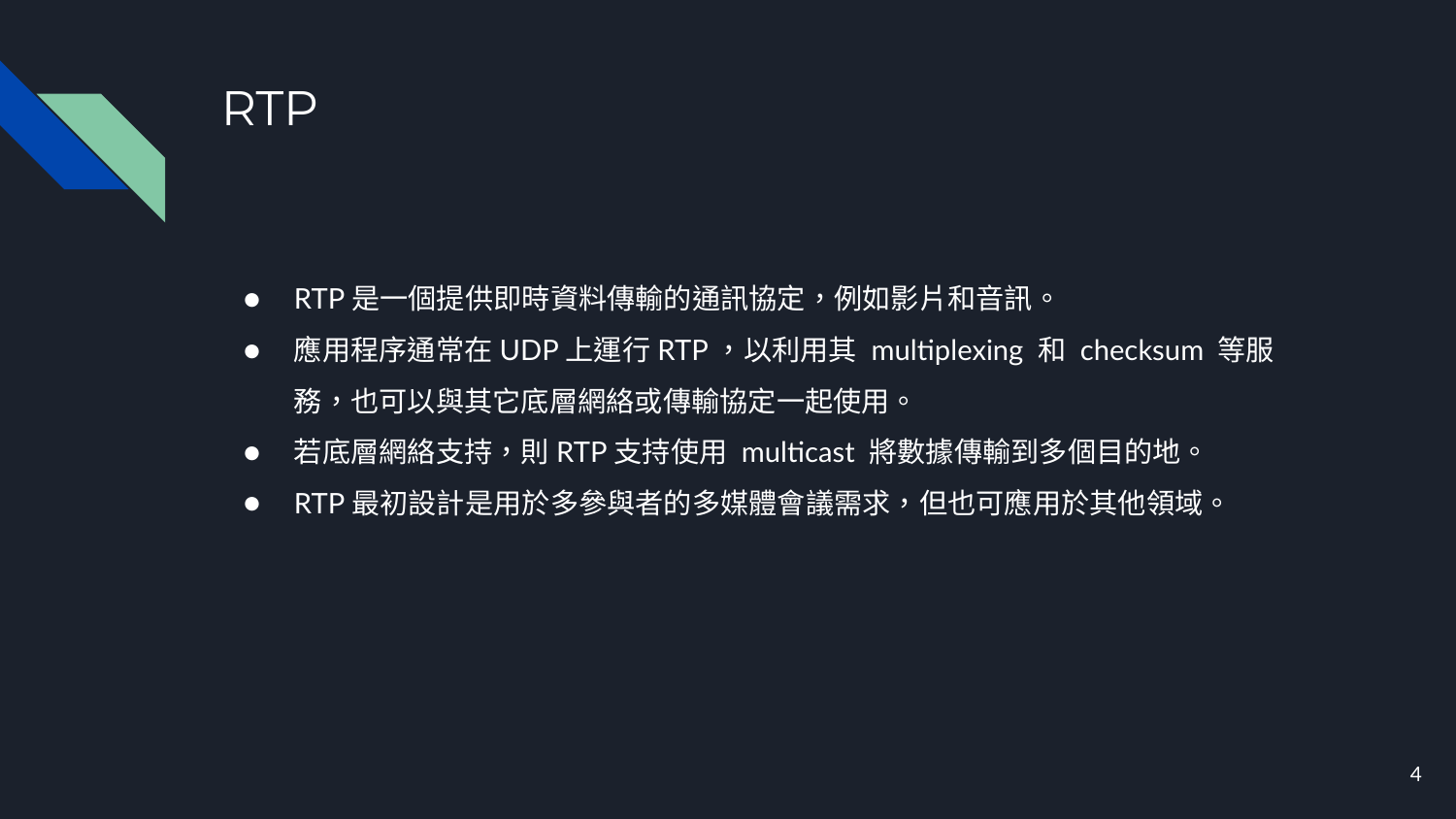

# RTP
RTP是一個提供即時資料傳輸的通訊協定，例如影片和音訊。
應用程序通常在UDP上運行RTP，以利用其 multiplexing 和 checksum 等服務，也可以與其它底層網絡或傳輸協定一起使用。
若底層網絡支持，則RTP支持使用 multicast 將數據傳輸到多個目的地。
RTP最初設計是用於多參與者的多媒體會議需求，但也可應用於其他領域。
4